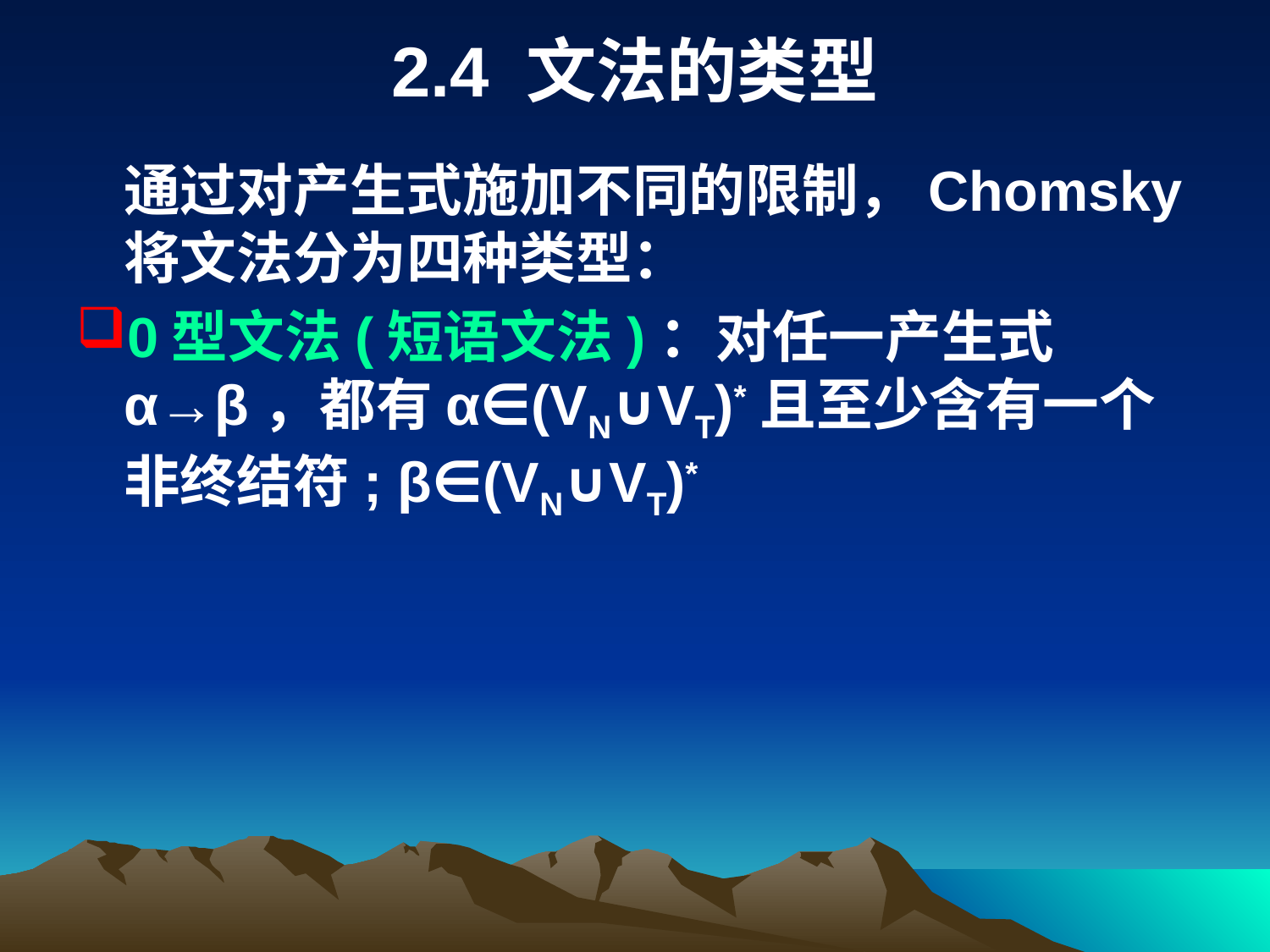

# 2.4 文法的类型
	通过对产生式施加不同的限制，Chomsky将文法分为四种类型：
0型文法(短语文法)：对任一产生式α→β，都有α∈(VN∪VT)*且至少含有一个非终结符; β∈(VN∪VT)*